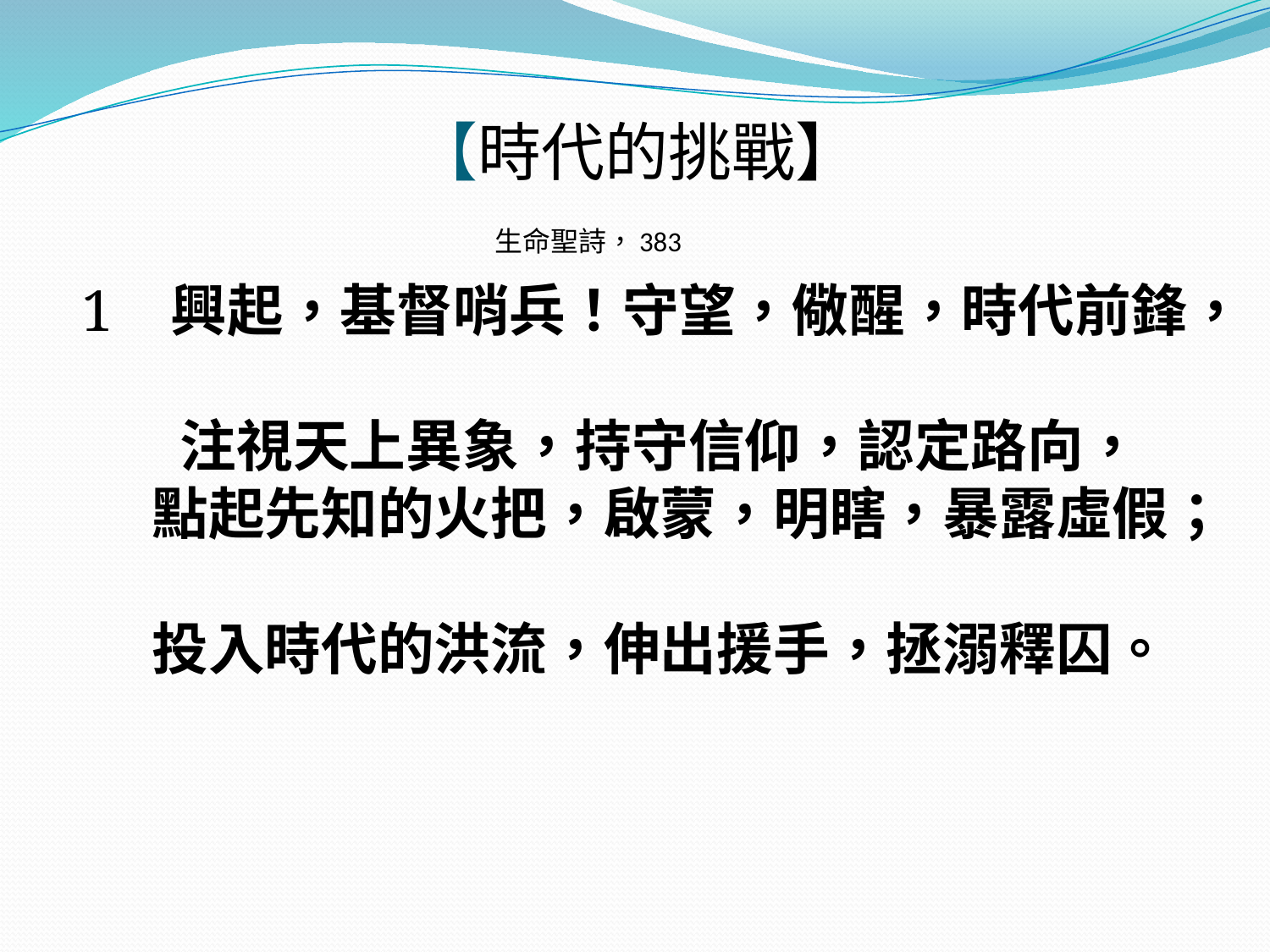

# 【時代的挑戰】 生命聖詩，383
1   興起，基督哨兵！守望，儆醒，時代前鋒，
 注視天上異象，持守信仰，認定路向，
 點起先知的火把，啟蒙，明瞎，暴露虛假；
 投入時代的洪流，伸出援手，拯溺釋囚。